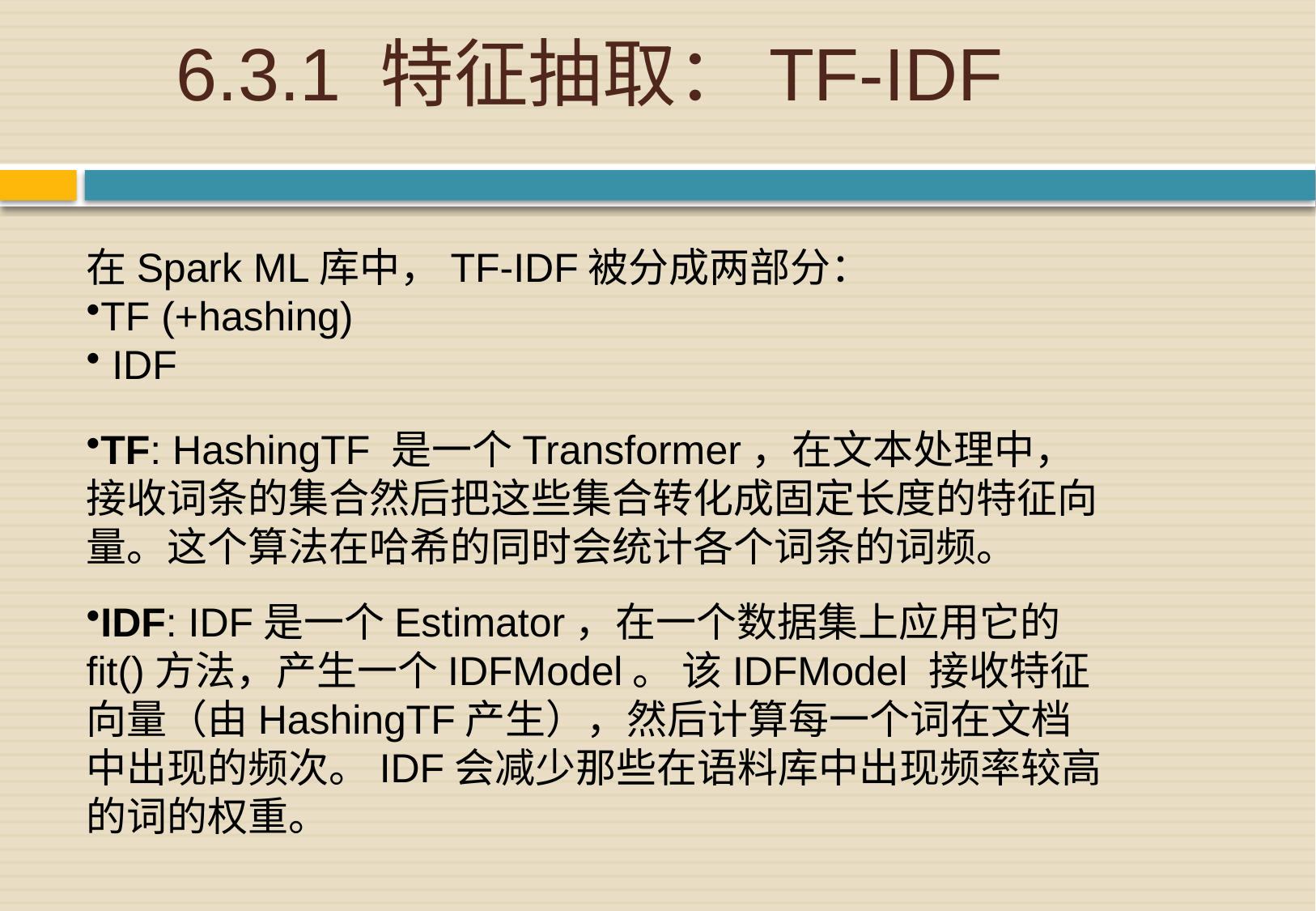

# 6.3.1 特征抽取：TF-IDF
在Spark ML库中，TF-IDF被分成两部分：
TF (+hashing)
 IDF
TF: HashingTF 是一个Transformer，在文本处理中，接收词条的集合然后把这些集合转化成固定长度的特征向量。这个算法在哈希的同时会统计各个词条的词频。
IDF: IDF是一个Estimator，在一个数据集上应用它的fit()方法，产生一个IDFModel。 该IDFModel 接收特征向量（由HashingTF产生），然后计算每一个词在文档中出现的频次。IDF会减少那些在语料库中出现频率较高的词的权重。